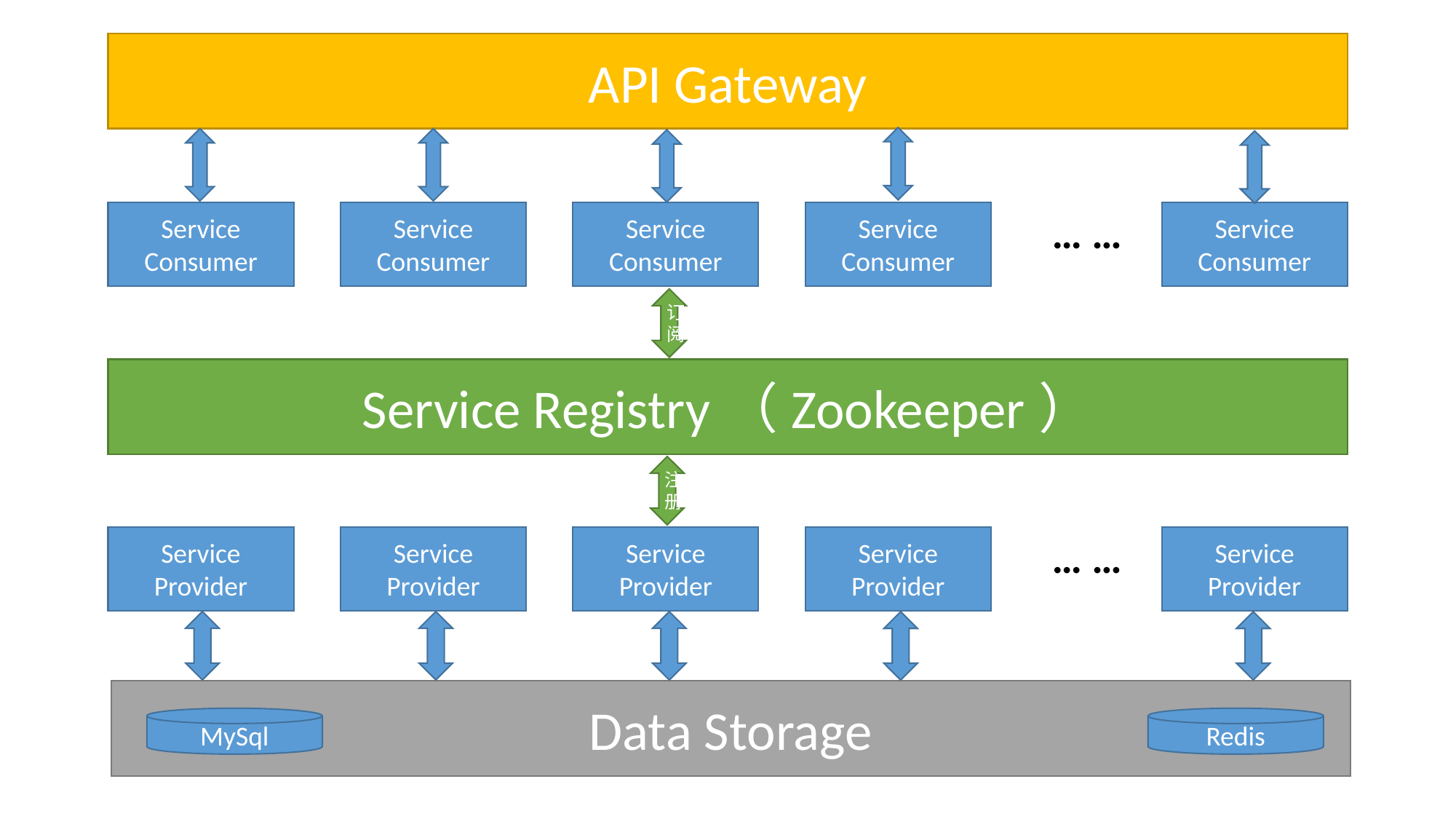

API Gateway

… …
Service
Consumer
Service
Consumer
Service
Consumer
Service
Consumer
Service
Consumer
订阅
Service Registry（Zookeeper）
注册
… …
Service
Provider
Service
Provider
Service
Provider
Service
Provider
Service
Provider

Data Storage
MySql
Redis